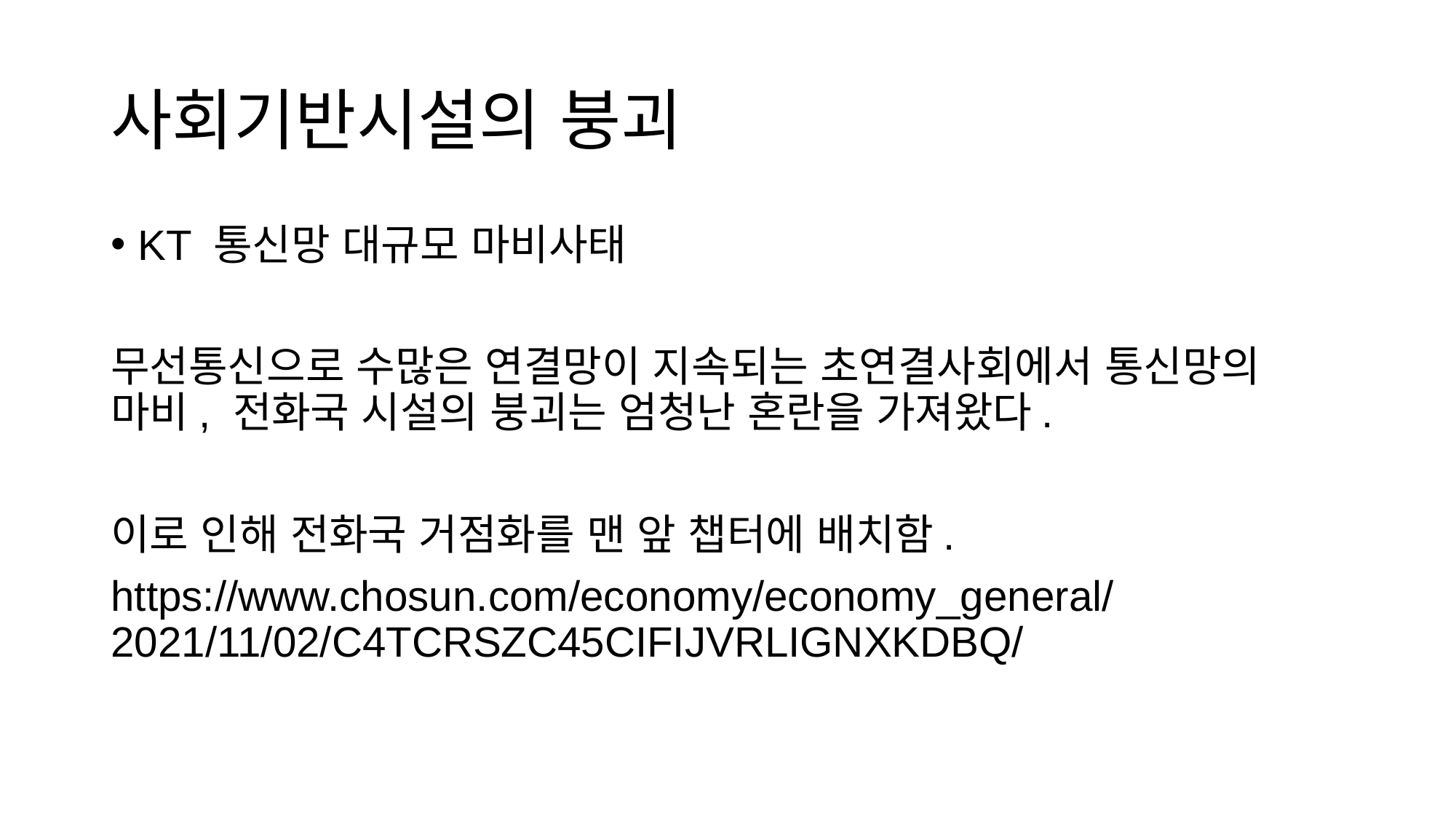

# 사회기반시설의 붕괴
KT 통신망 대규모 마비사태

무선통신으로 수많은 연결망이 지속되는 초연결사회에서 통신망의 마비, 전화국 시설의 붕괴는 엄청난 혼란을 가져왔다.

이로 인해 전화국 거점화를 맨 앞 챕터에 배치함.
https://www.chosun.com/economy/economy_general/2021/11/02/C4TCRSZC45CIFIJVRLIGNXKDBQ/